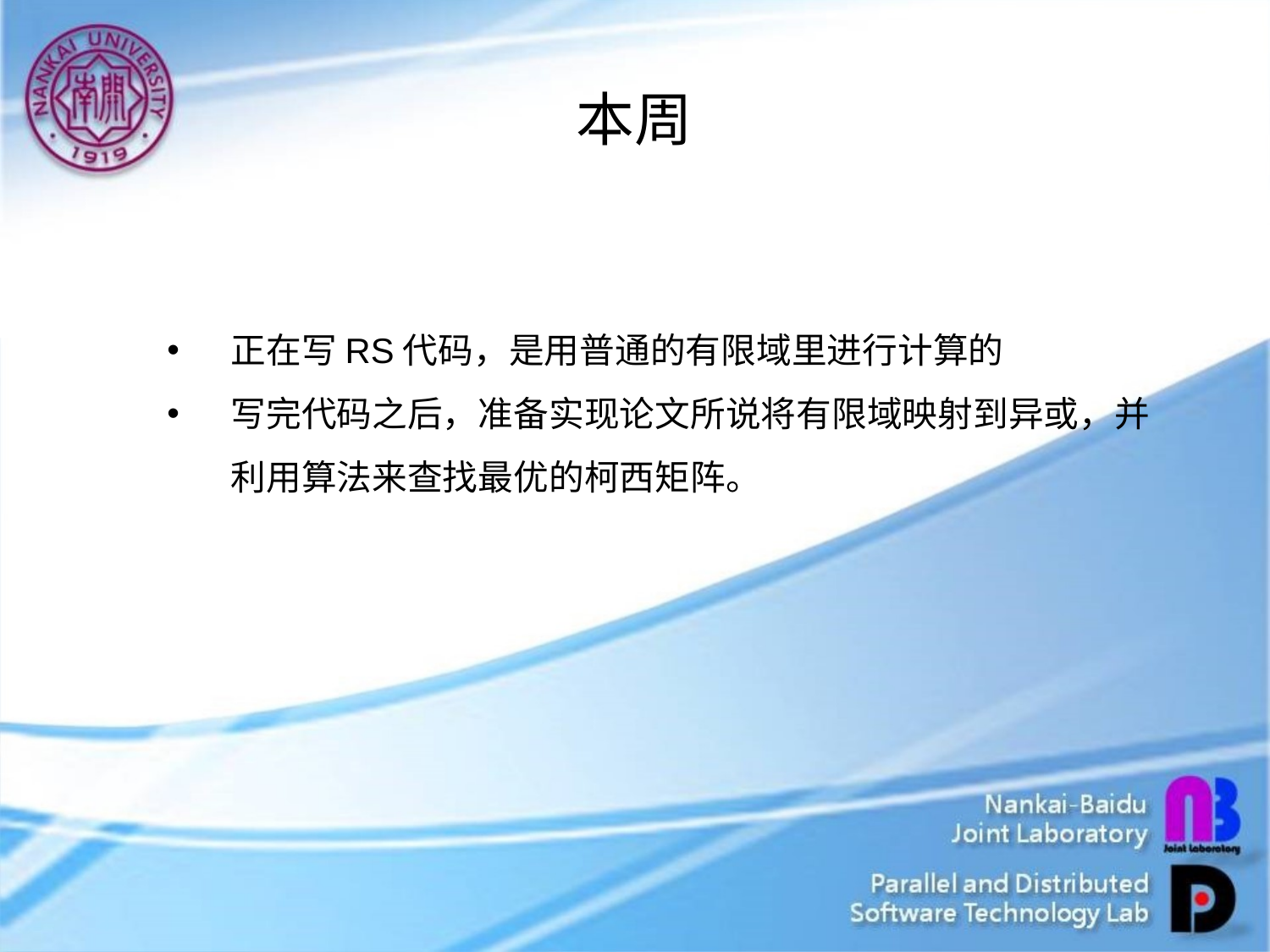

# 本周
正在写RS代码，是用普通的有限域里进行计算的
写完代码之后，准备实现论文所说将有限域映射到异或，并利用算法来查找最优的柯西矩阵。